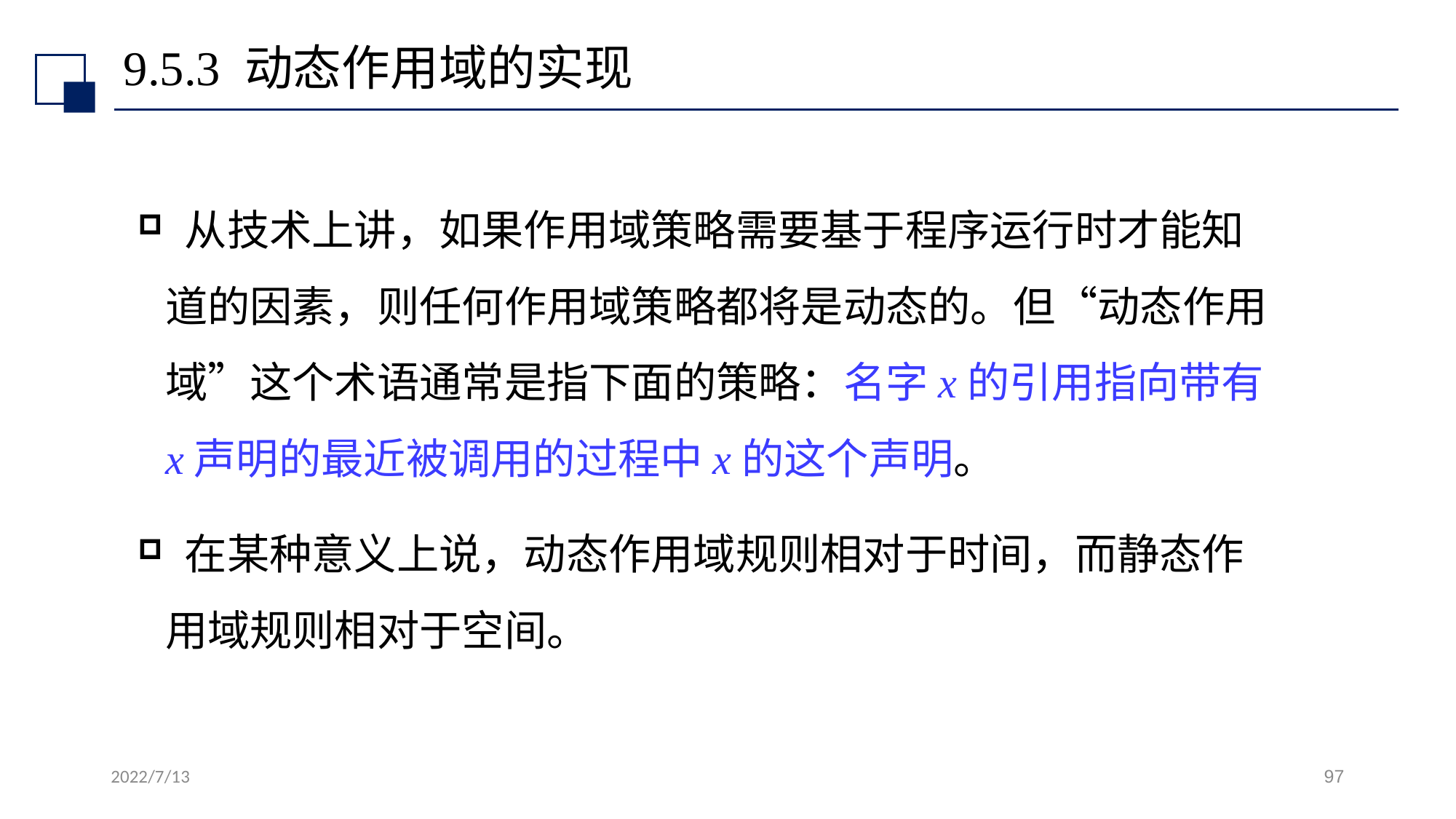

# 9.5.3 动态作用域的实现
 从技术上讲，如果作用域策略需要基于程序运行时才能知道的因素，则任何作用域策略都将是动态的。但“动态作用域”这个术语通常是指下面的策略：名字x的引用指向带有x声明的最近被调用的过程中x的这个声明。
 在某种意义上说，动态作用域规则相对于时间，而静态作用域规则相对于空间。

2022/7/13
97